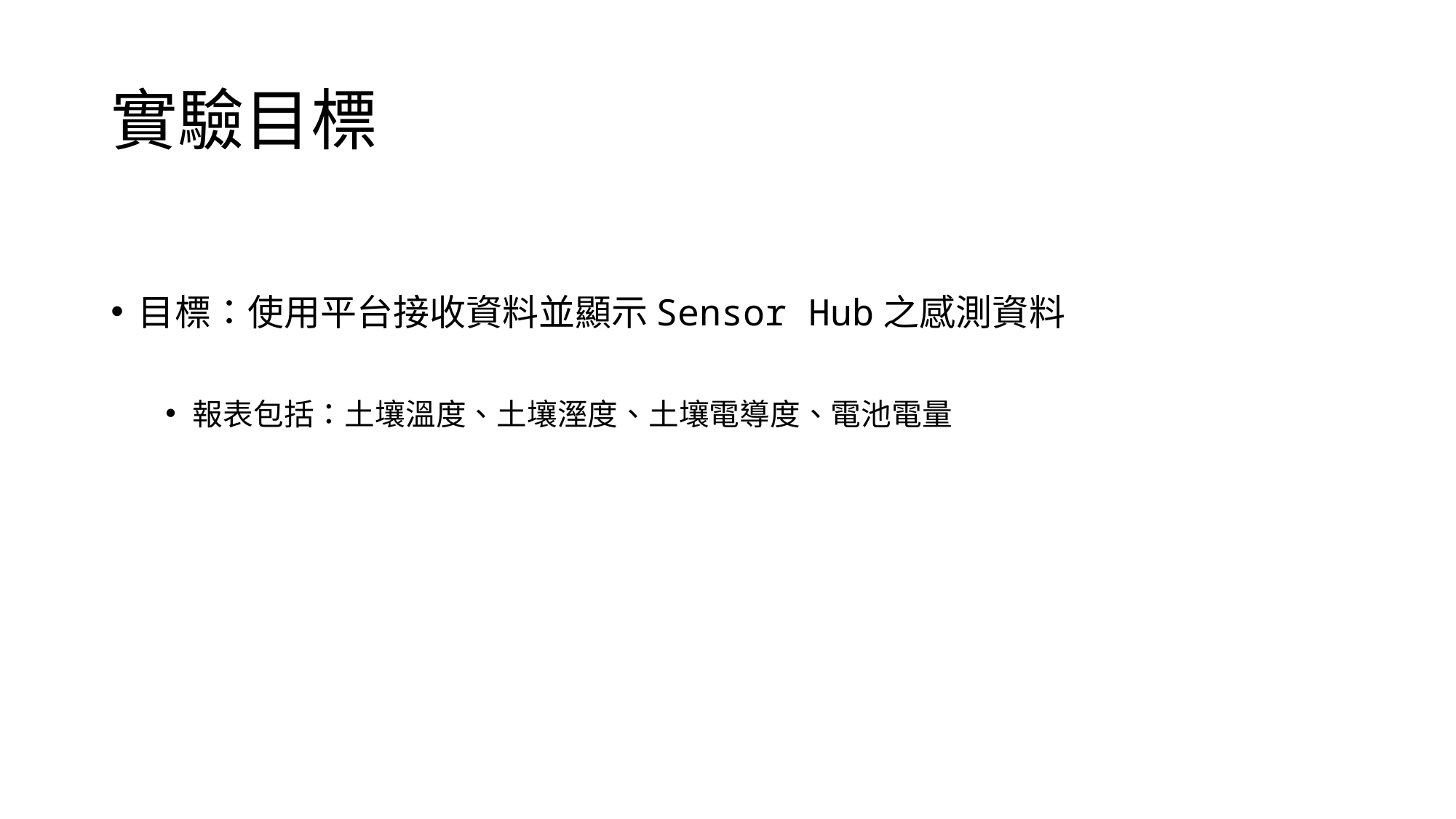

# 實驗目標
目標：使用平台接收資料並顯示Sensor Hub之感測資料
報表包括：土壤溫度、土壤溼度、土壤電導度、電池電量